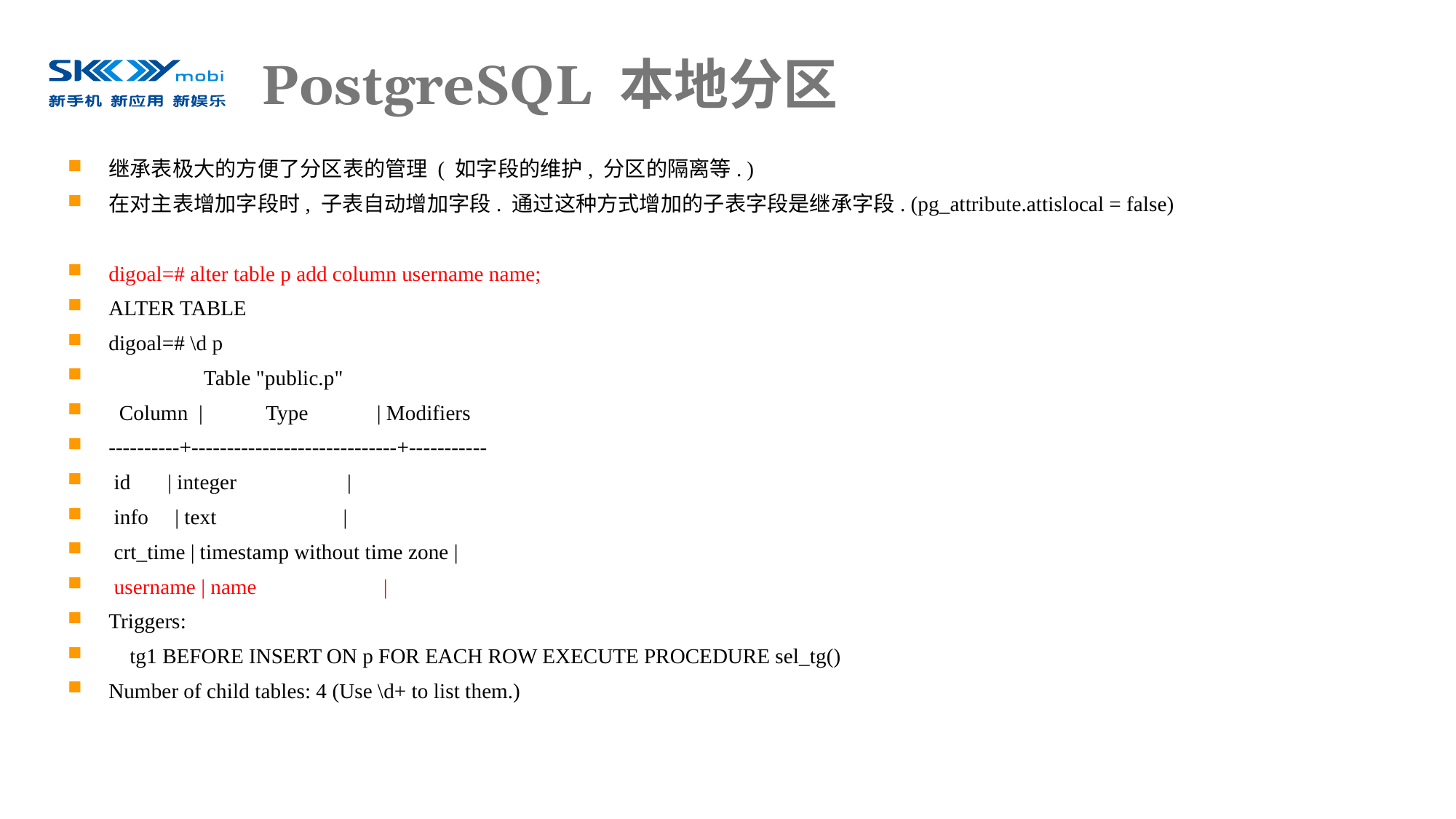

# PostgreSQL 本地分区
继承表极大的方便了分区表的管理 ( 如字段的维护, 分区的隔离等. )
在对主表增加字段时, 子表自动增加字段. 通过这种方式增加的子表字段是继承字段. (pg_attribute.attislocal = false)

digoal=# alter table p add column username name;
ALTER TABLE
digoal=# \d p
                  Table "public.p"
  Column  |            Type             | Modifiers
----------+-----------------------------+-----------
 id       | integer                     |
 info     | text                        |
 crt_time | timestamp without time zone |
 username | name                        |
Triggers:
    tg1 BEFORE INSERT ON p FOR EACH ROW EXECUTE PROCEDURE sel_tg()
Number of child tables: 4 (Use \d+ to list them.)